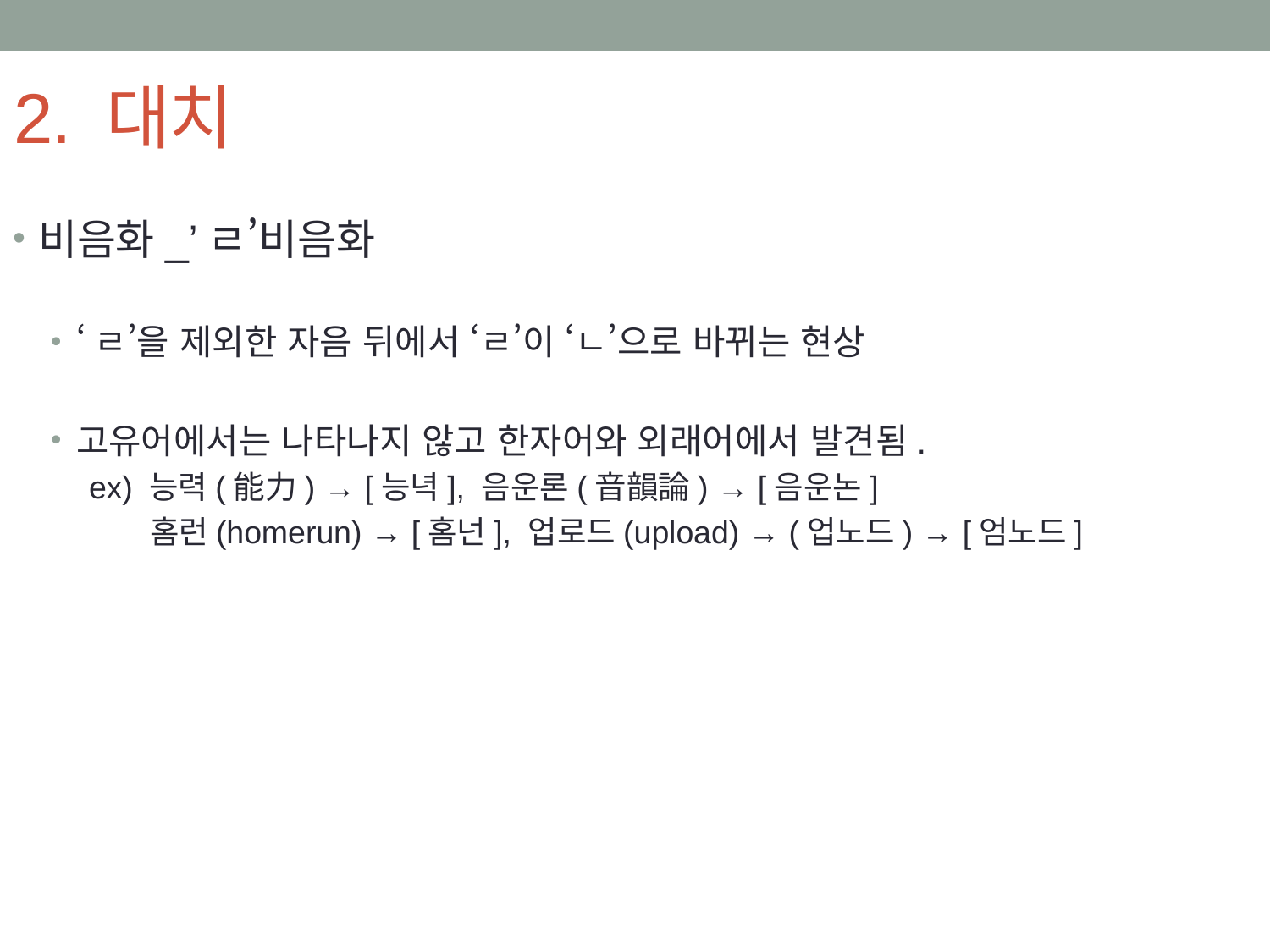

# 2. 대치
비음화_’ㄹ’비음화

‘ㄹ’을 제외한 자음 뒤에서 ‘ㄹ’이 ‘ㄴ’으로 바뀌는 현상

고유어에서는 나타나지 않고 한자어와 외래어에서 발견됨.
ex) 능력(能力) → [능녁], 음운론(音韻論) → [음운논]
      홈런(homerun) → [홈넌], 업로드(upload) → (업노드) → [엄노드]